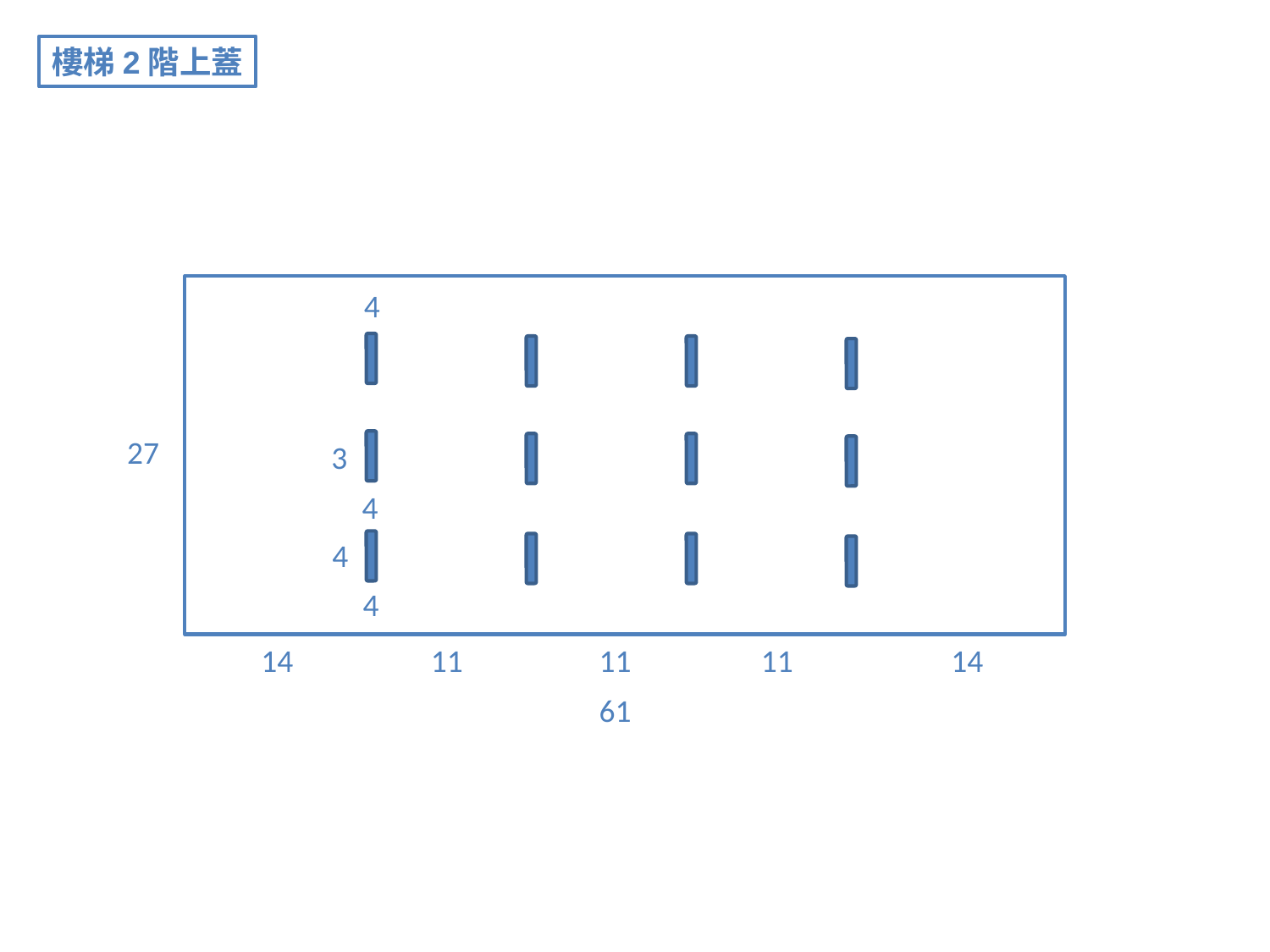

樓梯2階上蓋

4

27
3

4
4

4
14
11
11
11
14
61